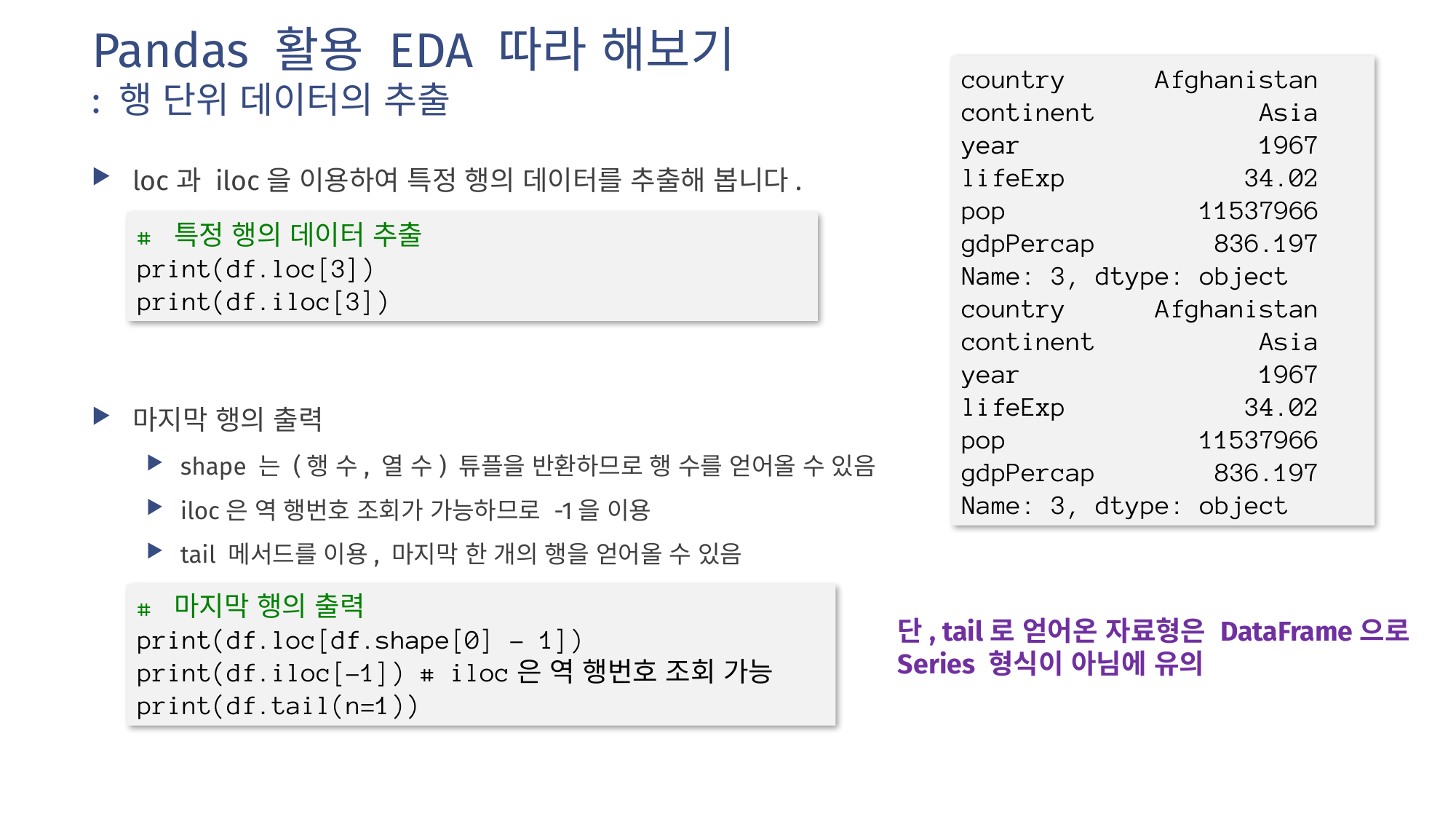

# Pandas 활용 EDA 따라 해보기 : 행 단위 데이터의 추출
country      Afghanistan
continent           Asia
year                1967
lifeExp            34.02
pop             11537966
gdpPercap        836.197
Name: 3, dtype: object
country      Afghanistan
continent           Asia
year                1967
lifeExp            34.02
pop             11537966
gdpPercap        836.197
Name: 3, dtype: object
loc과 iloc을 이용하여 특정 행의 데이터를 추출해 봅니다.

마지막 행의 출력
shape 는 (행 수, 열 수) 튜플을 반환하므로 행 수를 얻어올 수 있음
iloc은 역 행번호 조회가 가능하므로 -1을 이용
tail 메서드를 이용, 마지막 한 개의 행을 얻어올 수 있음

# 특정 행의 데이터 추출
print(df.loc[3])
print(df.iloc[3])
# 마지막 행의 출력
print(df.loc[df.shape[0] - 1])
print(df.iloc[-1]) # iloc은 역 행번호 조회 가능
print(df.tail(n=1))
단, tail로 얻어온 자료형은 DataFrame으로
Series 형식이 아님에 유의